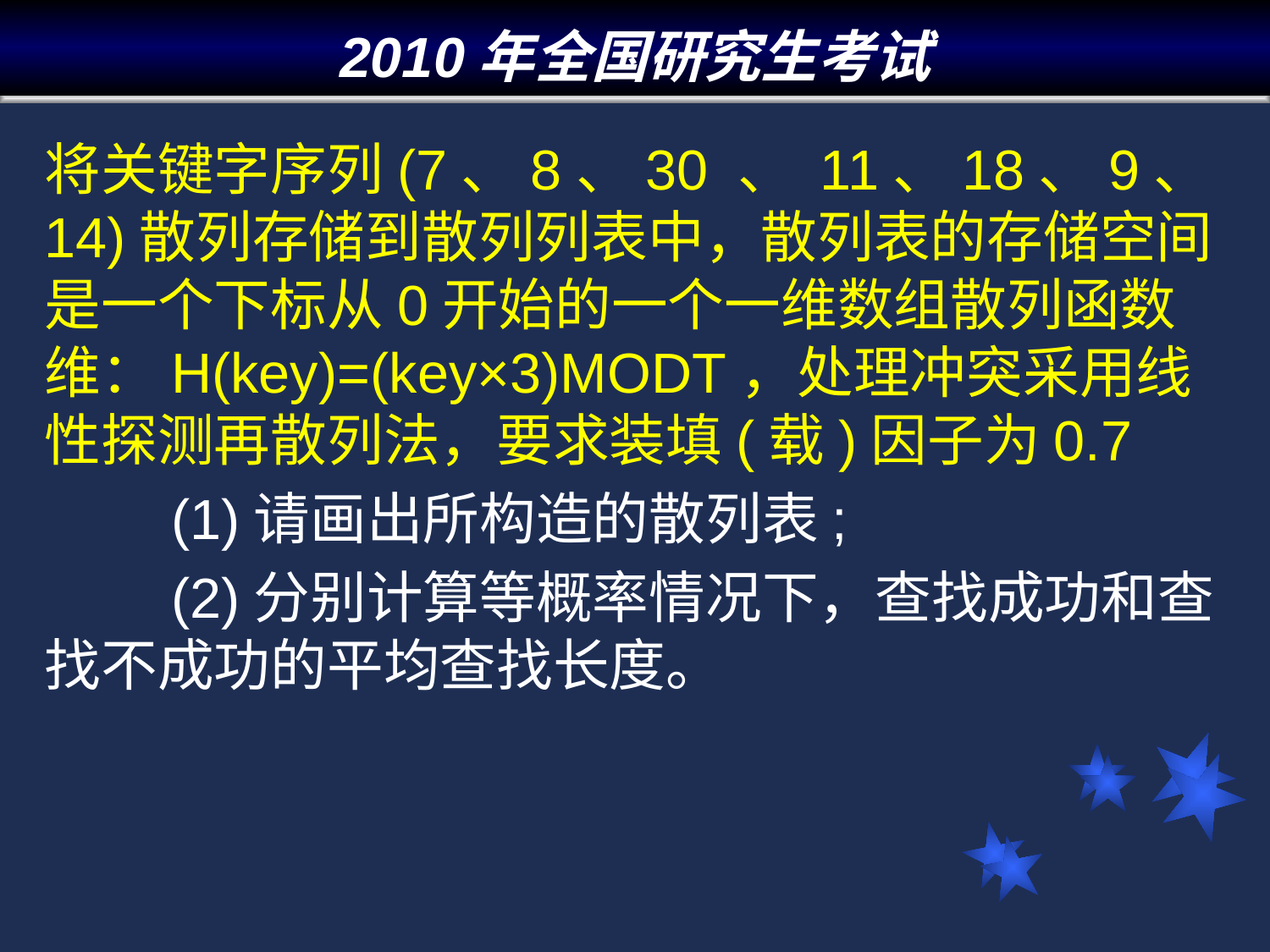

# 2010年全国研究生考试
将关键字序列(7、8、30 、 11、18、9、14)散列存储到散列列表中，散列表的存储空间是一个下标从0开始的一个一维数组散列函数维：H(key)=(key×3)MODT，处理冲突采用线性探测再散列法，要求装填(载)因子为0.7
　　(1)请画出所构造的散列表;
　　(2)分别计算等概率情况下，查找成功和查找不成功的平均查找长度。